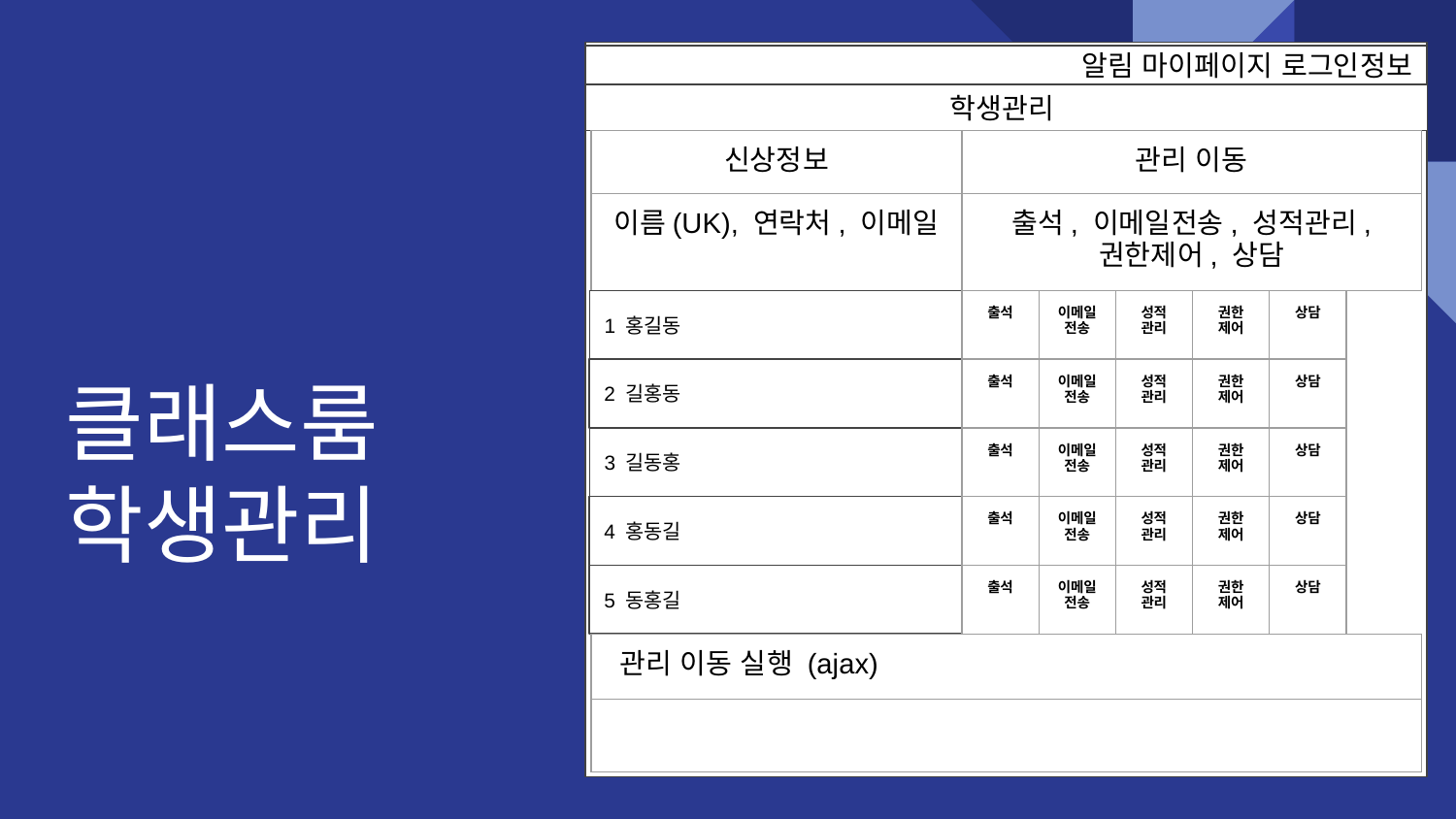

알림 마이페이지 로그인정보
학생관리
| 신상정보 | 관리 이동 |
| --- | --- |
| 이름(UK), 연락처, 이메일 | 출석, 이메일전송, 성적관리, 권한제어, 상담 |
1 홍길동
| 출석 | 이메일전송 | 성적 관리 | 권한 제어 | 상담 |
| --- | --- | --- | --- | --- |
# 클래스룸
학생관리
2 길홍동
| 출석 | 이메일전송 | 성적 관리 | 권한 제어 | 상담 |
| --- | --- | --- | --- | --- |
3 길동홍
| 출석 | 이메일전송 | 성적 관리 | 권한 제어 | 상담 |
| --- | --- | --- | --- | --- |
4 홍동길
| 출석 | 이메일전송 | 성적 관리 | 권한 제어 | 상담 |
| --- | --- | --- | --- | --- |
5 동홍길
| 출석 | 이메일전송 | 성적 관리 | 권한 제어 | 상담 |
| --- | --- | --- | --- | --- |
| 관리 이동 실행 (ajax) |
| --- |
|  |